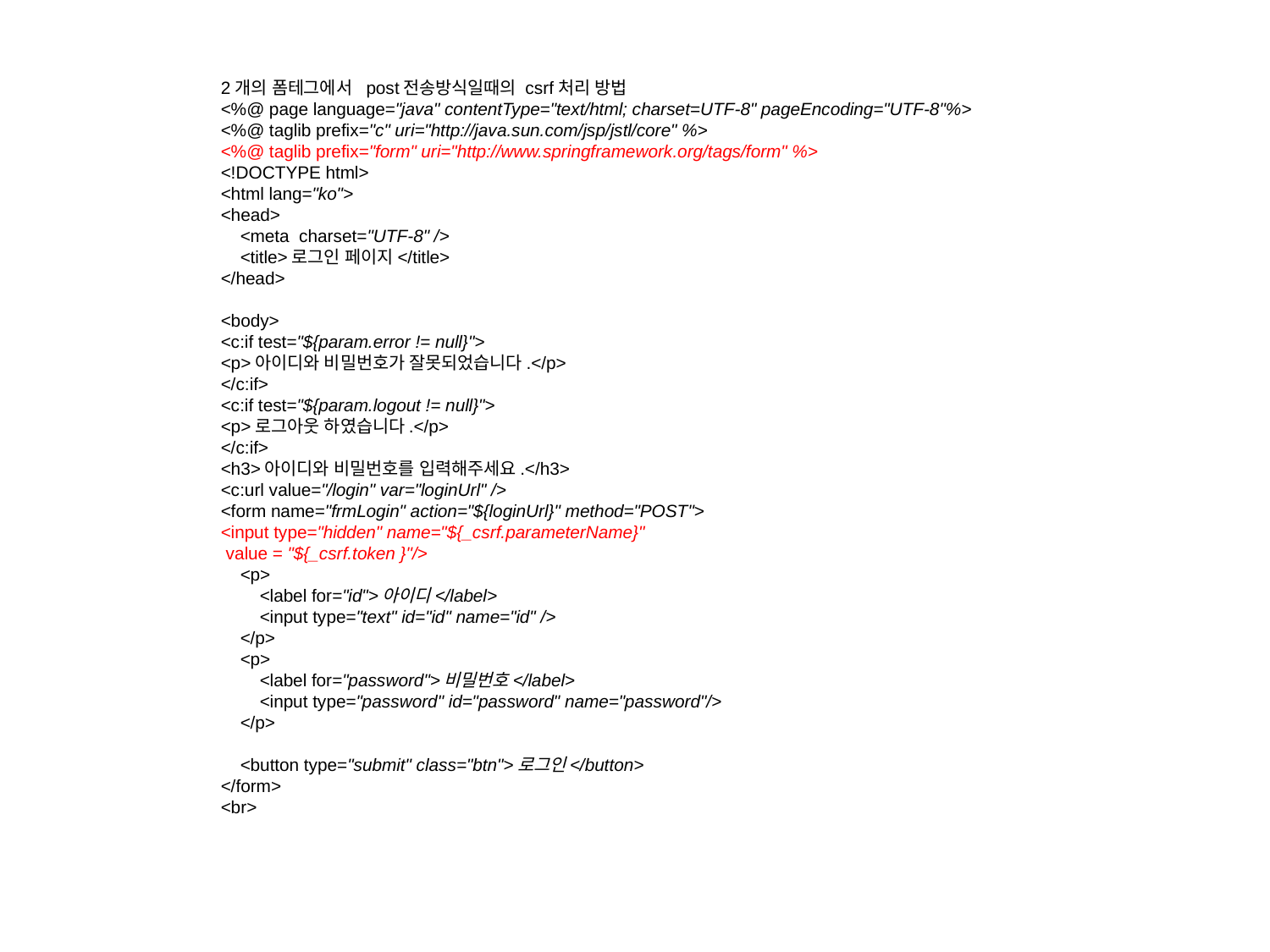

2개의 폼테그에서  post전송방식일때의 csrf처리 방법
<%@ page language="java" contentType="text/html; charset=UTF-8" pageEncoding="UTF-8"%>
<%@ taglib prefix="c" uri="http://java.sun.com/jsp/jstl/core" %>
<%@ taglib prefix="form" uri="http://www.springframework.org/tags/form" %>
<!DOCTYPE html>
<html lang="ko">
<head>
    <meta  charset="UTF-8" />
    <title>로그인 페이지</title>
</head>

<body>
<c:if test="${param.error != null}">
<p>아이디와 비밀번호가 잘못되었습니다.</p>
</c:if>
<c:if test="${param.logout != null}">
<p>로그아웃 하였습니다.</p>
</c:if>
<h3>아이디와 비밀번호를 입력해주세요.</h3>
<c:url value="/login" var="loginUrl" />
<form name="frmLogin" action="${loginUrl}" method="POST">
<input type="hidden" name="${_csrf.parameterName}"
 value = "${_csrf.token }"/>
    <p>
        <label for="id">아이디</label>
        <input type="text" id="id" name="id" />
    </p>
    <p>
        <label for="password">비밀번호</label>
        <input type="password" id="password" name="password"/>
    </p>

    <button type="submit" class="btn">로그인</button>
</form>
<br>